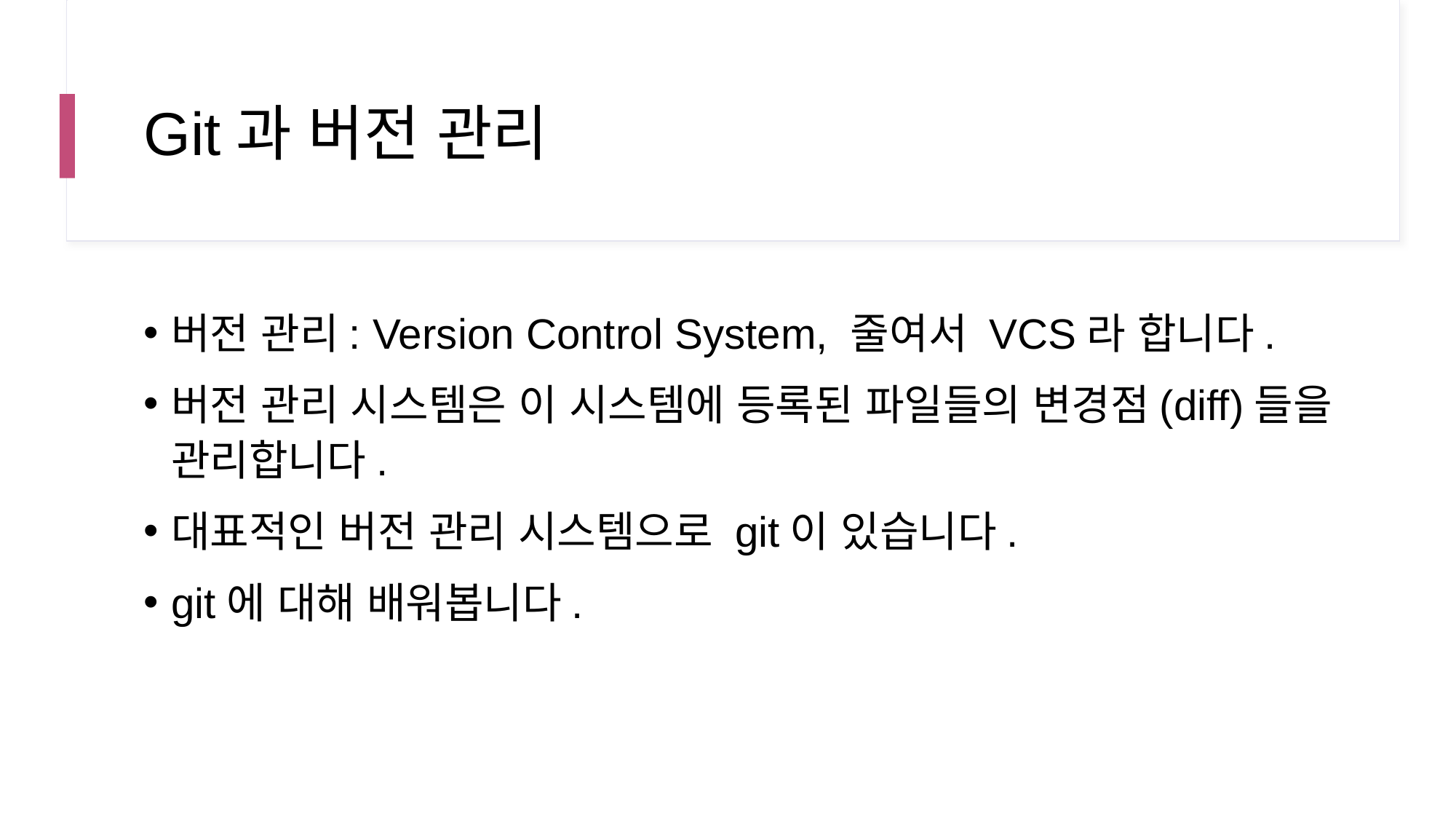

# Git과 버전 관리
버전 관리: Version Control System, 줄여서 VCS라 합니다.
버전 관리 시스템은 이 시스템에 등록된 파일들의 변경점(diff)들을 관리합니다.
대표적인 버전 관리 시스템으로 git이 있습니다.
git에 대해 배워봅니다.